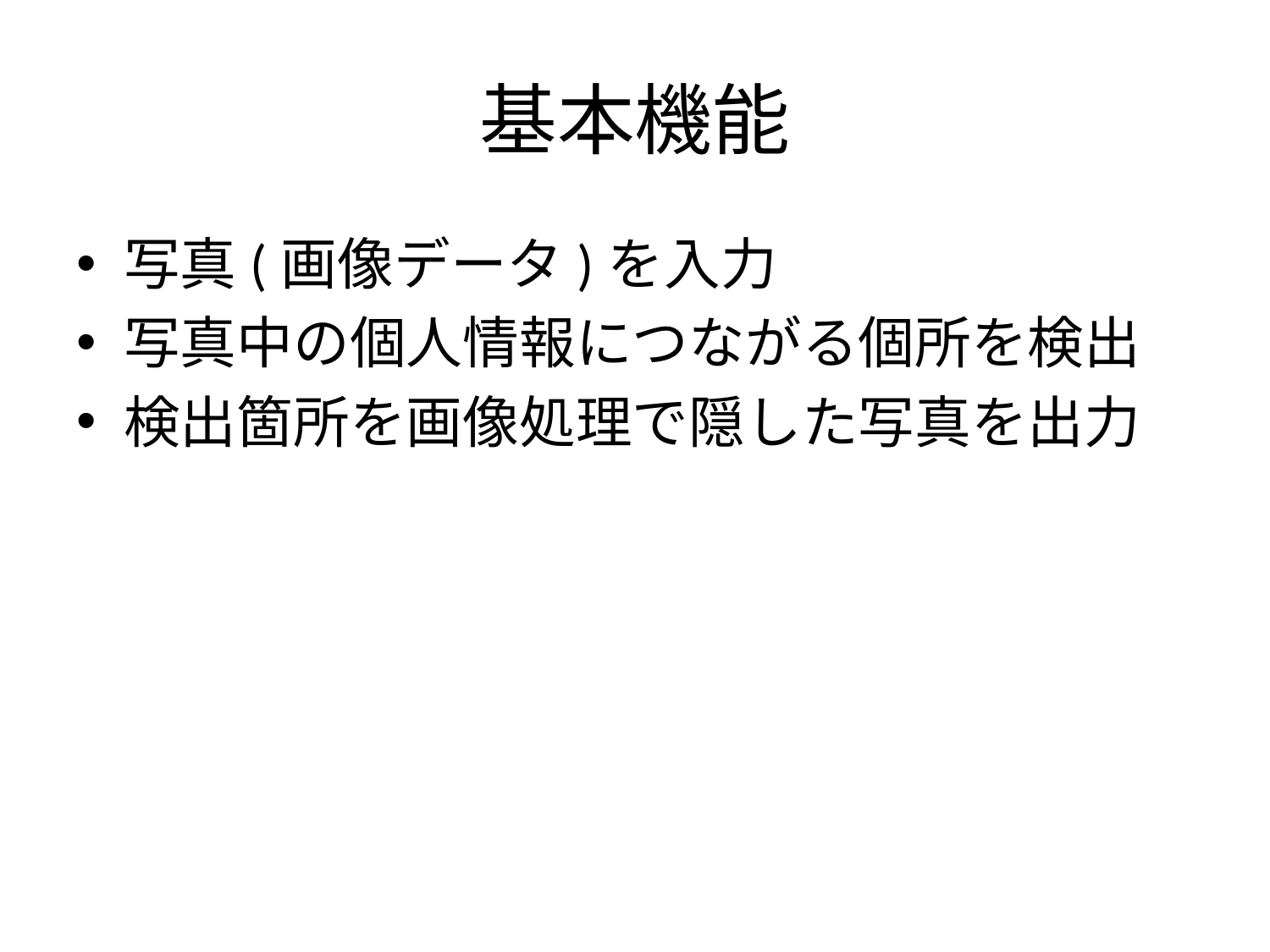

# 基本機能
写真(画像データ)を入力
写真中の個人情報につながる個所を検出
検出箇所を画像処理で隠した写真を出力